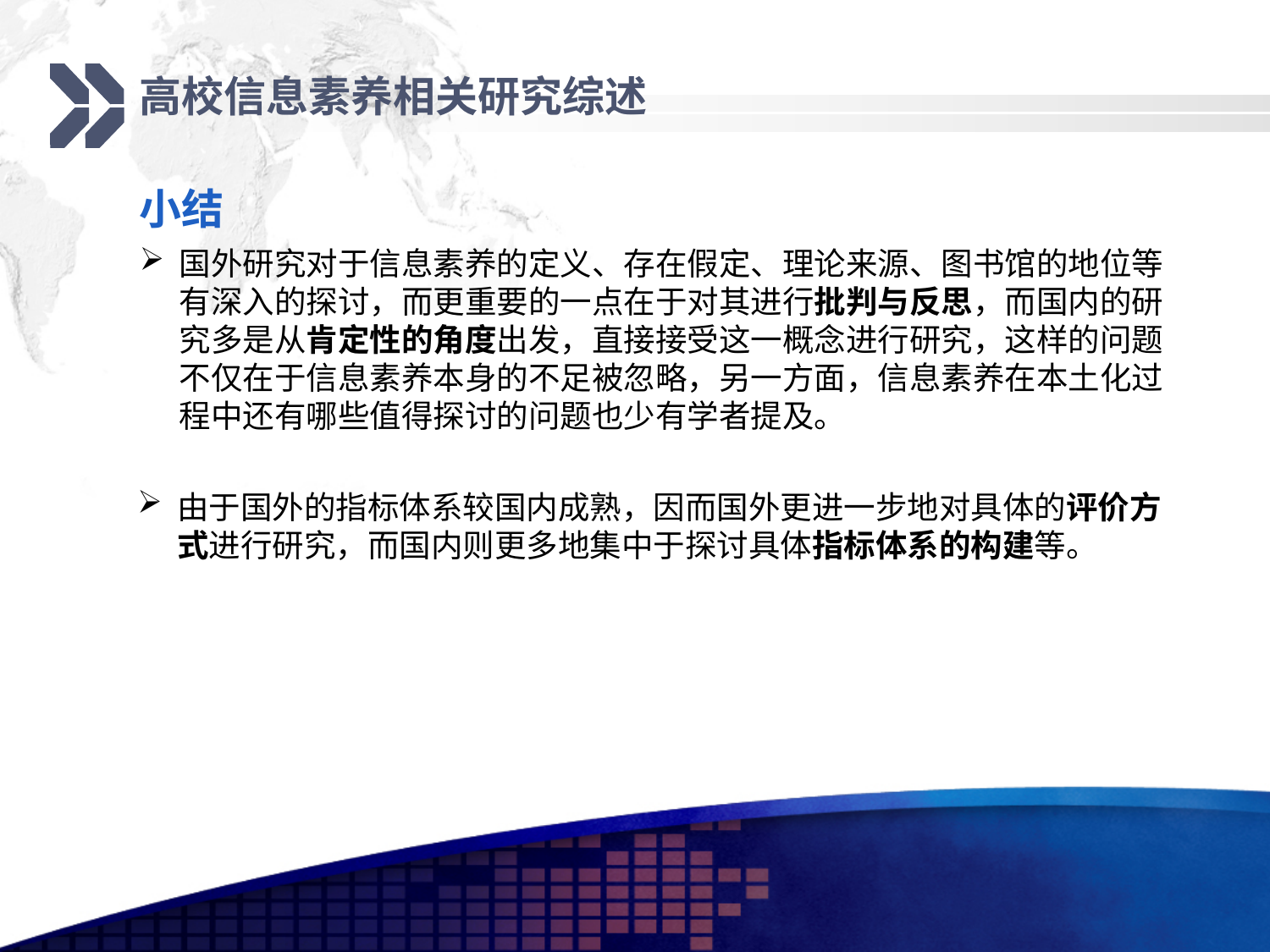

高校信息素养相关研究综述
小结
国外研究对于信息素养的定义、存在假定、理论来源、图书馆的地位等有深入的探讨，而更重要的一点在于对其进行批判与反思，而国内的研究多是从肯定性的角度出发，直接接受这一概念进行研究，这样的问题不仅在于信息素养本身的不足被忽略，另一方面，信息素养在本土化过程中还有哪些值得探讨的问题也少有学者提及。
由于国外的指标体系较国内成熟，因而国外更进一步地对具体的评价方式进行研究，而国内则更多地集中于探讨具体指标体系的构建等。